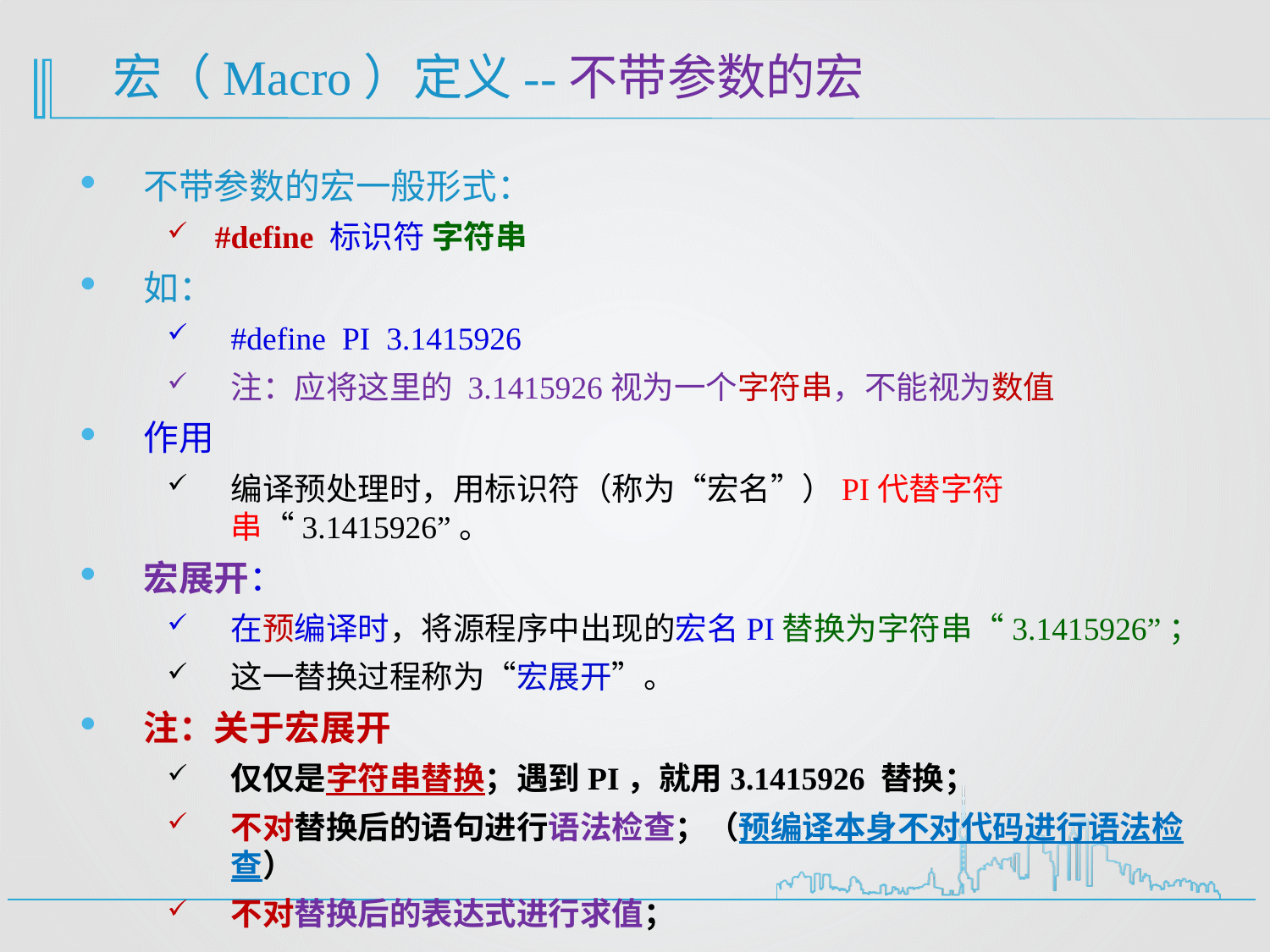

# 宏（Macro）定义--不带参数的宏
不带参数的宏一般形式：
#define 标识符 字符串
如：
#define  PI  3.1415926
注：应将这里的 3.1415926视为一个字符串，不能视为数值
作用
编译预处理时，用标识符（称为“宏名”）PI代替字符串“3.1415926”。
宏展开：
在预编译时，将源程序中出现的宏名PI替换为字符串“3.1415926”；
这一替换过程称为“宏展开”。
注：关于宏展开
仅仅是字符串替换；遇到PI，就用3.1415926 替换；
不对替换后的语句进行语法检查；（预编译本身不对代码进行语法检查）
不对替换后的表达式进行求值；